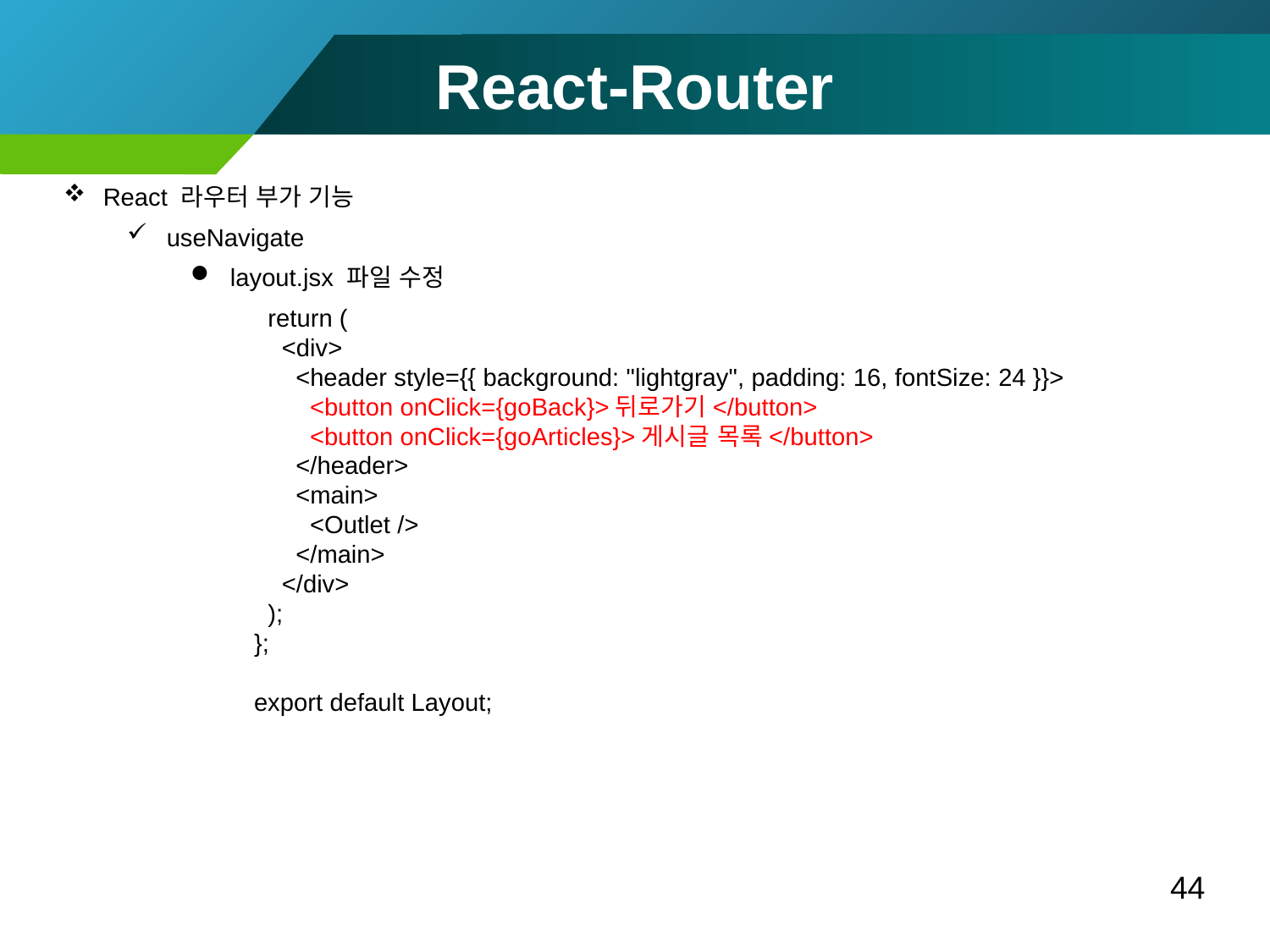

React-Router
React 라우터 부가 기능
useNavigate
layout.jsx 파일 수정
  return (
    <div>
      <header style={{ background: "lightgray", padding: 16, fontSize: 24 }}>
        <button onClick={goBack}>뒤로가기</button>
        <button onClick={goArticles}>게시글 목록</button>
      </header>
      <main>
        <Outlet />
      </main>
    </div>
  );
};

export default Layout;

44